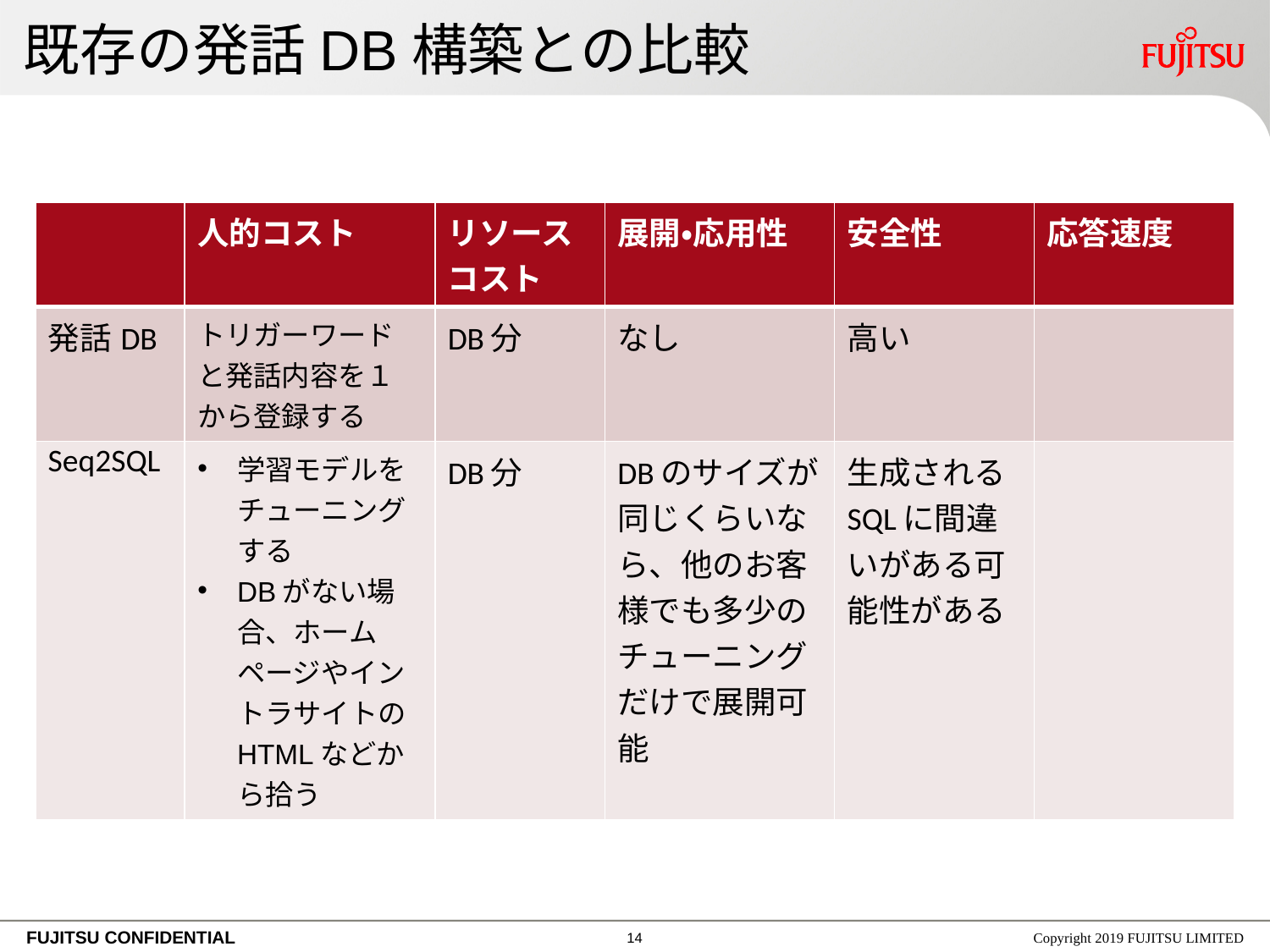

# 既存の発話DB構築との比較
|  | 人的コスト | リソース コスト | 展開・応用性 | 安全性 | 応答速度 |
| --- | --- | --- | --- | --- | --- |
| 発話DB | トリガーワードと発話内容を１から登録する | DB分 | なし | 高い |  |
| Seq2SQL | 学習モデルをチューニングする DBがない場合、ホームページやイントラサイトのHTMLなどから拾う | DB分 | DBのサイズが同じくらいなら、他のお客様でも多少のチューニングだけで展開可能 | 生成されるSQLに間違いがある可能性がある |  |
14
Copyright 2019 FUJITSU LIMITED